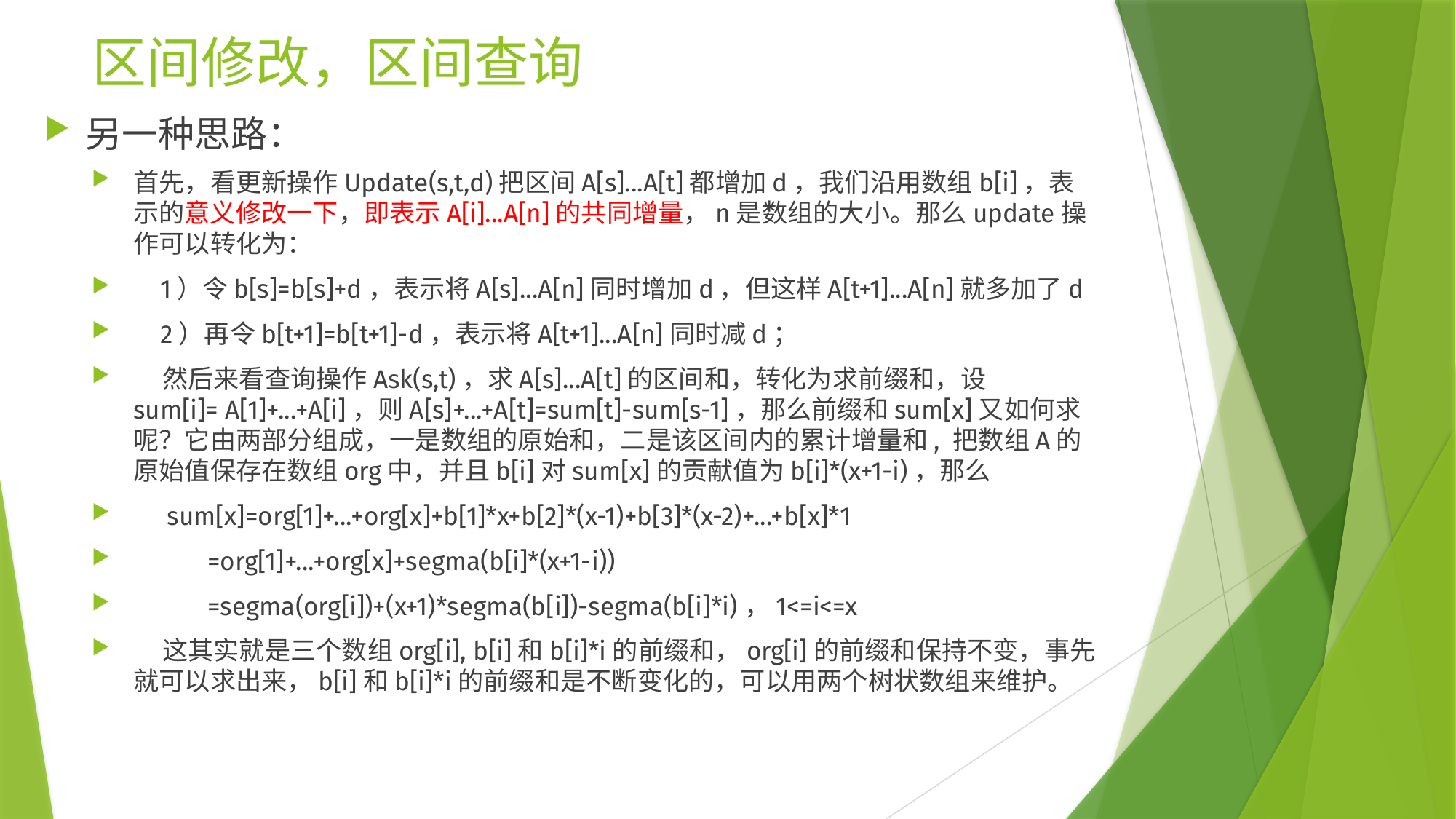

# 区间修改，区间查询
另一种思路：
首先，看更新操作Update(s,t,d)把区间A[s]...A[t]都增加d，我们沿用数组b[i]，表示的意义修改一下，即表示A[i]...A[n]的共同增量，n是数组的大小。那么update操作可以转化为：
    1）令b[s]=b[s]+d，表示将A[s]...A[n]同时增加d，但这样A[t+1]...A[n]就多加了d
    2）再令b[t+1]=b[t+1]-d，表示将A[t+1]...A[n]同时减d；
    然后来看查询操作Ask(s,t)，求A[s]...A[t]的区间和，转化为求前缀和，设sum[i]= A[1]+...+A[i]，则A[s]+...+A[t]=sum[t]-sum[s-1]，那么前缀和sum[x]又如何求呢？它由两部分组成，一是数组的原始和，二是该区间内的累计增量和, 把数组A的原始值保存在数组org中，并且b[i]对sum[x]的贡献值为b[i]*(x+1-i)，那么
     sum[x]=org[1]+...+org[x]+b[1]*x+b[2]*(x-1)+b[3]*(x-2)+...+b[x]*1
           =org[1]+...+org[x]+segma(b[i]*(x+1-i))
           =segma(org[i])+(x+1)*segma(b[i])-segma(b[i]*i)，1<=i<=x
    这其实就是三个数组org[i], b[i]和b[i]*i的前缀和，org[i]的前缀和保持不变，事先就可以求出来，b[i]和b[i]*i的前缀和是不断变化的，可以用两个树状数组来维护。